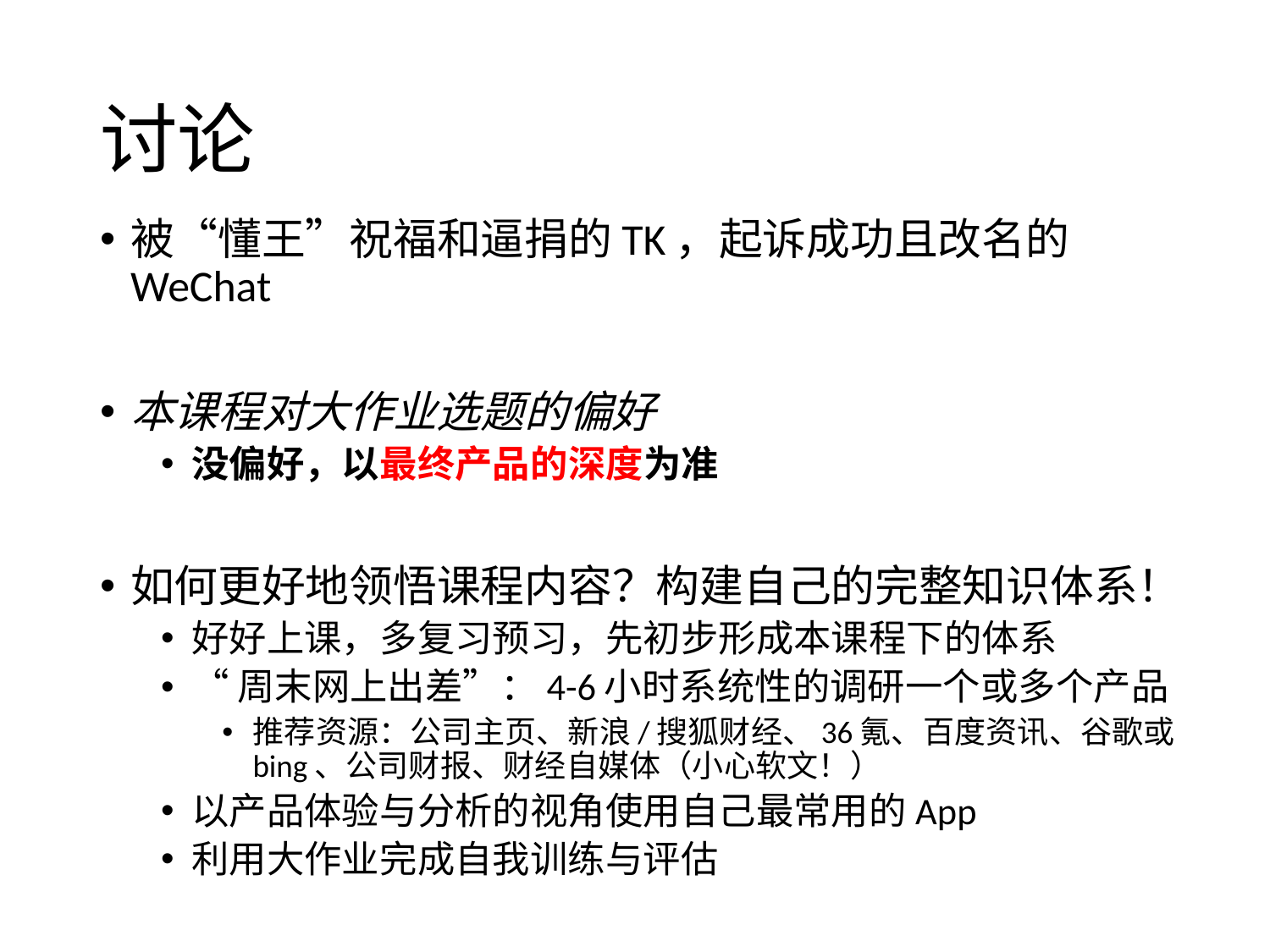

# 讨论
被“懂王”祝福和逼捐的TK，起诉成功且改名的WeChat

本课程对大作业选题的偏好
没偏好，以最终产品的深度为准

如何更好地领悟课程内容？构建自己的完整知识体系！
好好上课，多复习预习，先初步形成本课程下的体系
“周末网上出差”：4-6小时系统性的调研一个或多个产品
推荐资源：公司主页、新浪/搜狐财经、36氪、百度资讯、谷歌或bing、公司财报、财经自媒体（小心软文！）
以产品体验与分析的视角使用自己最常用的App
利用大作业完成自我训练与评估